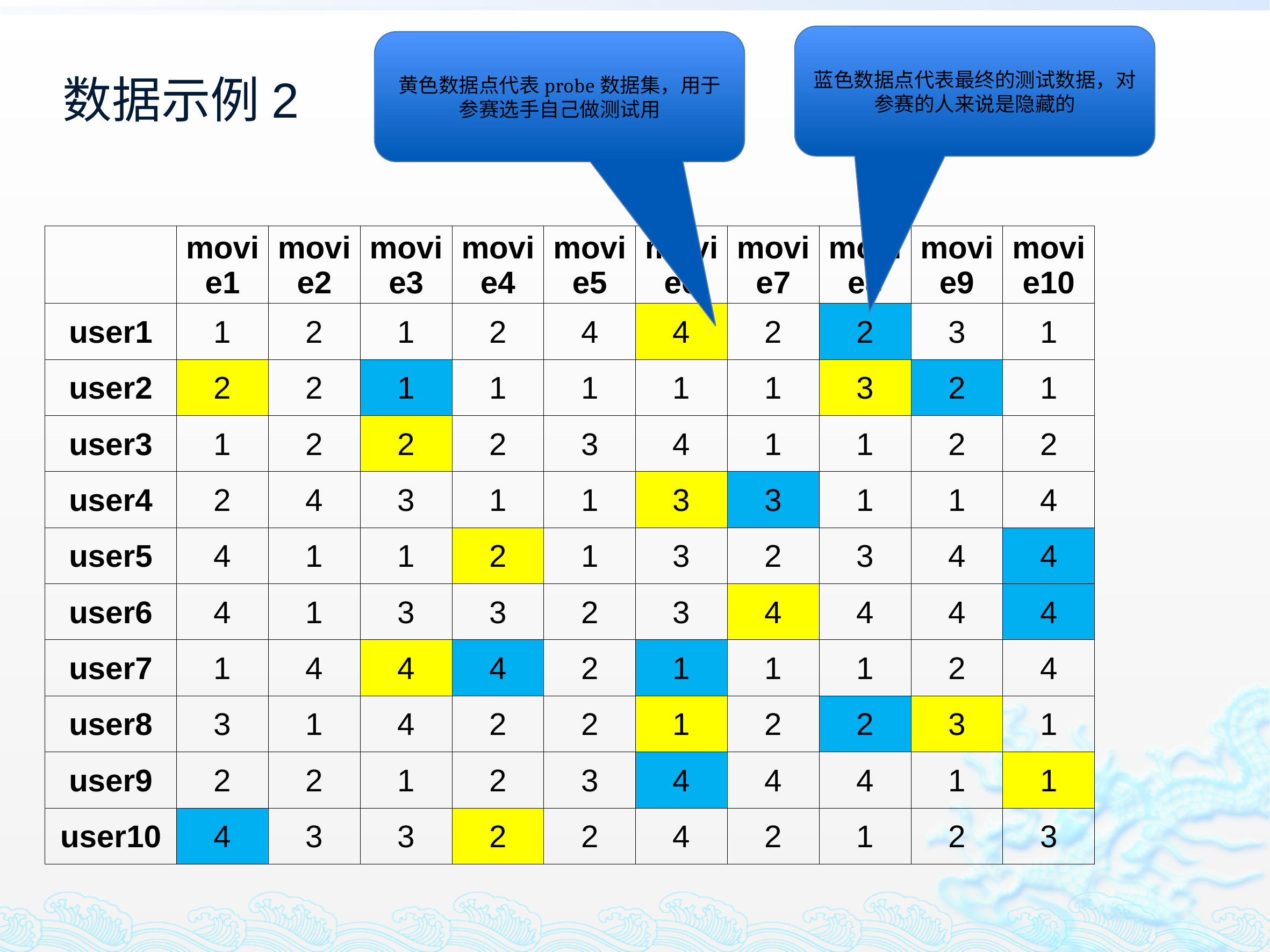

蓝色数据点代表最终的测试数据，对参赛的人来说是隐藏的
黄色数据点代表probe数据集，用于参赛选手自己做测试用
# 数据示例2
|  | movie1 | movie2 | movie3 | movie4 | movie5 | movie6 | movie7 | movie8 | movie9 | movie10 |
| --- | --- | --- | --- | --- | --- | --- | --- | --- | --- | --- |
| user1 | 1 | 2 | 1 | 2 | 4 | 4 | 2 | 2 | 3 | 1 |
| user2 | 2 | 2 | 1 | 1 | 1 | 1 | 1 | 3 | 2 | 1 |
| user3 | 1 | 2 | 2 | 2 | 3 | 4 | 1 | 1 | 2 | 2 |
| user4 | 2 | 4 | 3 | 1 | 1 | 3 | 3 | 1 | 1 | 4 |
| user5 | 4 | 1 | 1 | 2 | 1 | 3 | 2 | 3 | 4 | 4 |
| user6 | 4 | 1 | 3 | 3 | 2 | 3 | 4 | 4 | 4 | 4 |
| user7 | 1 | 4 | 4 | 4 | 2 | 1 | 1 | 1 | 2 | 4 |
| user8 | 3 | 1 | 4 | 2 | 2 | 1 | 2 | 2 | 3 | 1 |
| user9 | 2 | 2 | 1 | 2 | 3 | 4 | 4 | 4 | 1 | 1 |
| user10 | 4 | 3 | 3 | 2 | 2 | 4 | 2 | 1 | 2 | 3 |